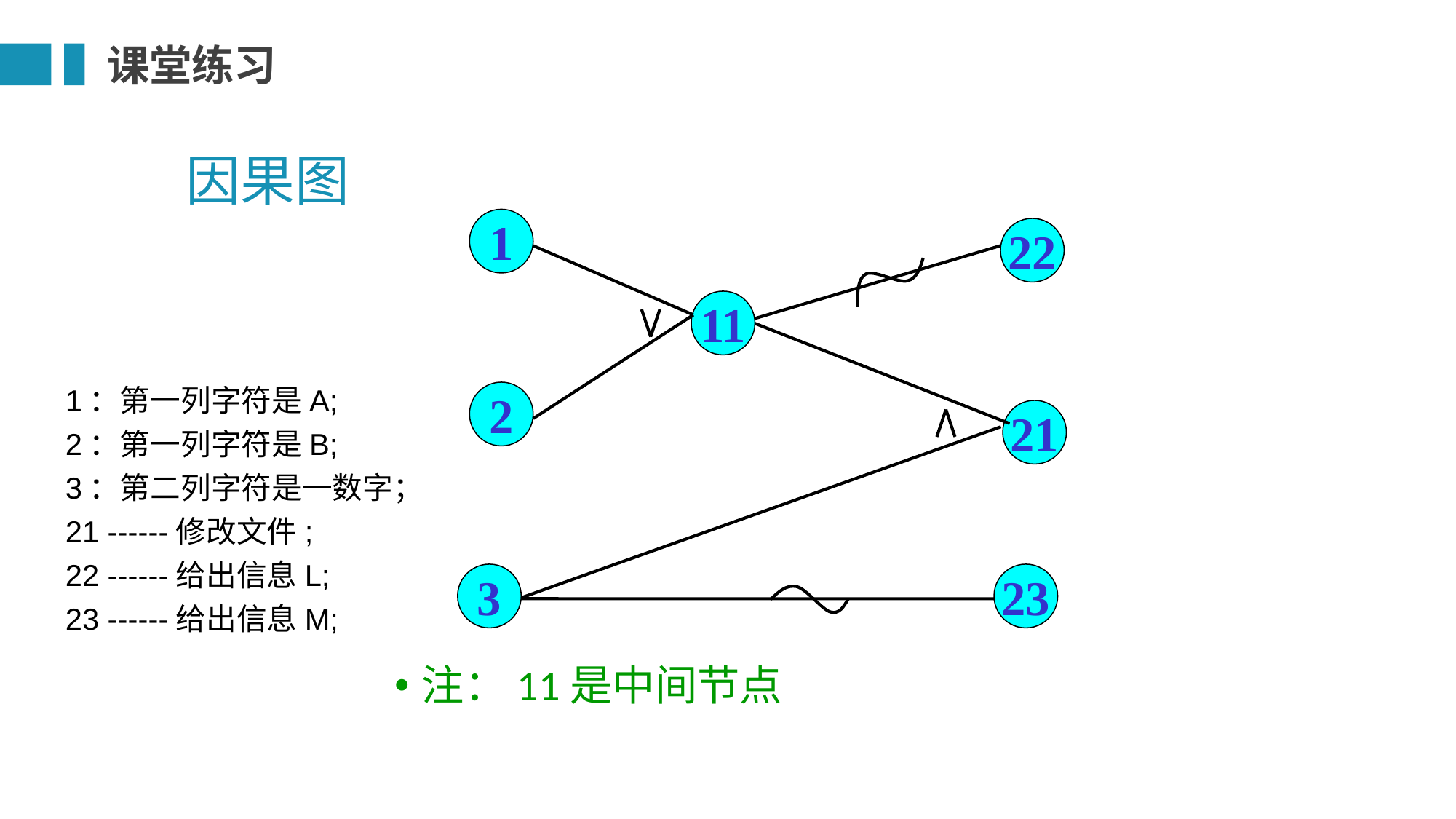

课堂练习

# 因果图
1
22

11

1：第一列字符是A;
2：第一列字符是B;
3：第二列字符是一数字；
21 ------修改文件;
22 ------给出信息L;
23 ------给出信息M;

2
21

3
23

注：11是中间节点
75